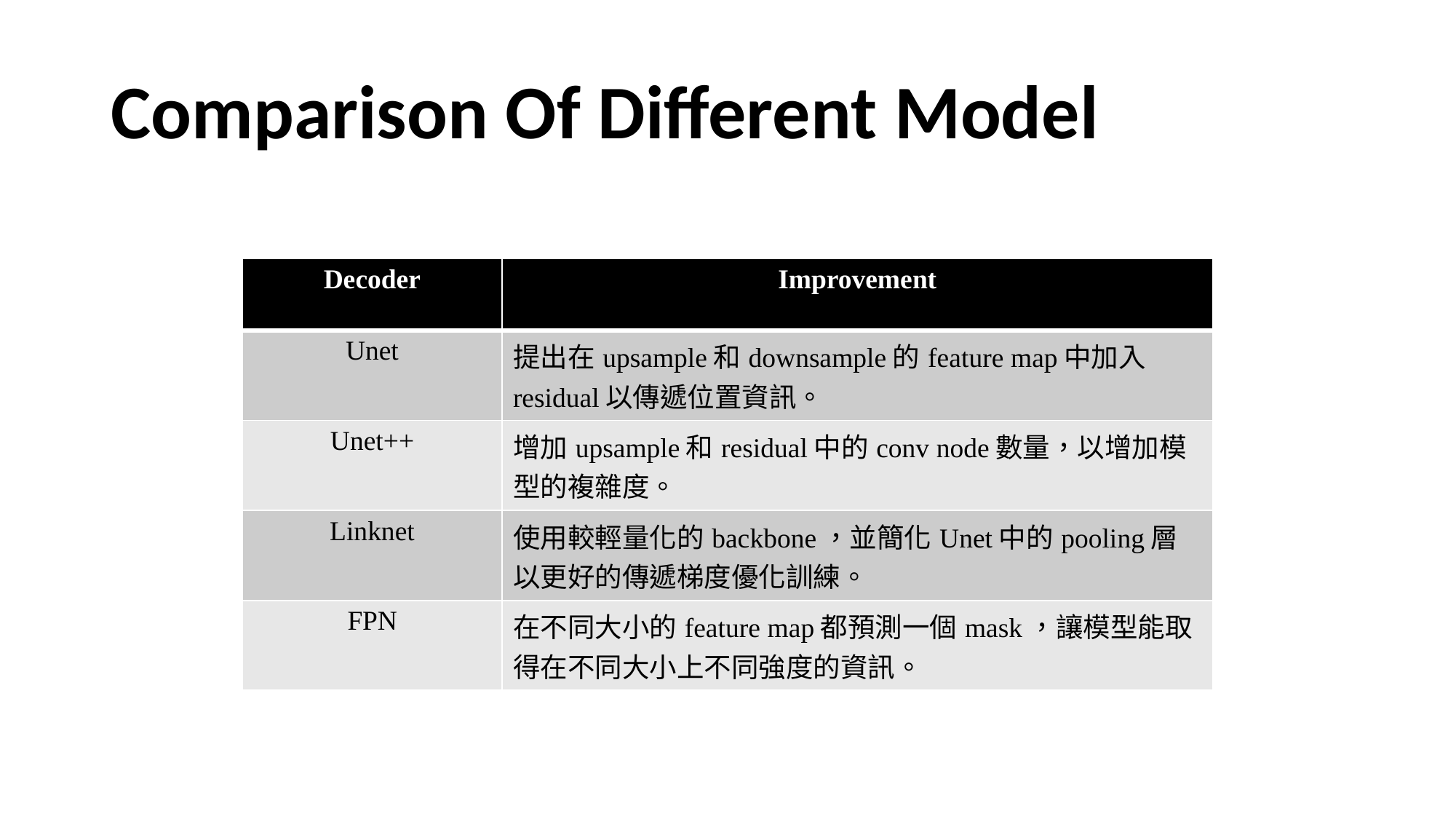

# Comparison Of Different Model
| Decoder | Improvement |
| --- | --- |
| Unet | 提出在upsample和downsample的feature map中加入residual以傳遞位置資訊。 |
| Unet++ | 增加upsample和residual中的conv node數量，以增加模型的複雜度。 |
| Linknet | 使用較輕量化的backbone，並簡化Unet中的pooling層以更好的傳遞梯度優化訓練。 |
| FPN | 在不同大小的feature map都預測一個mask，讓模型能取得在不同大小上不同強度的資訊。 |